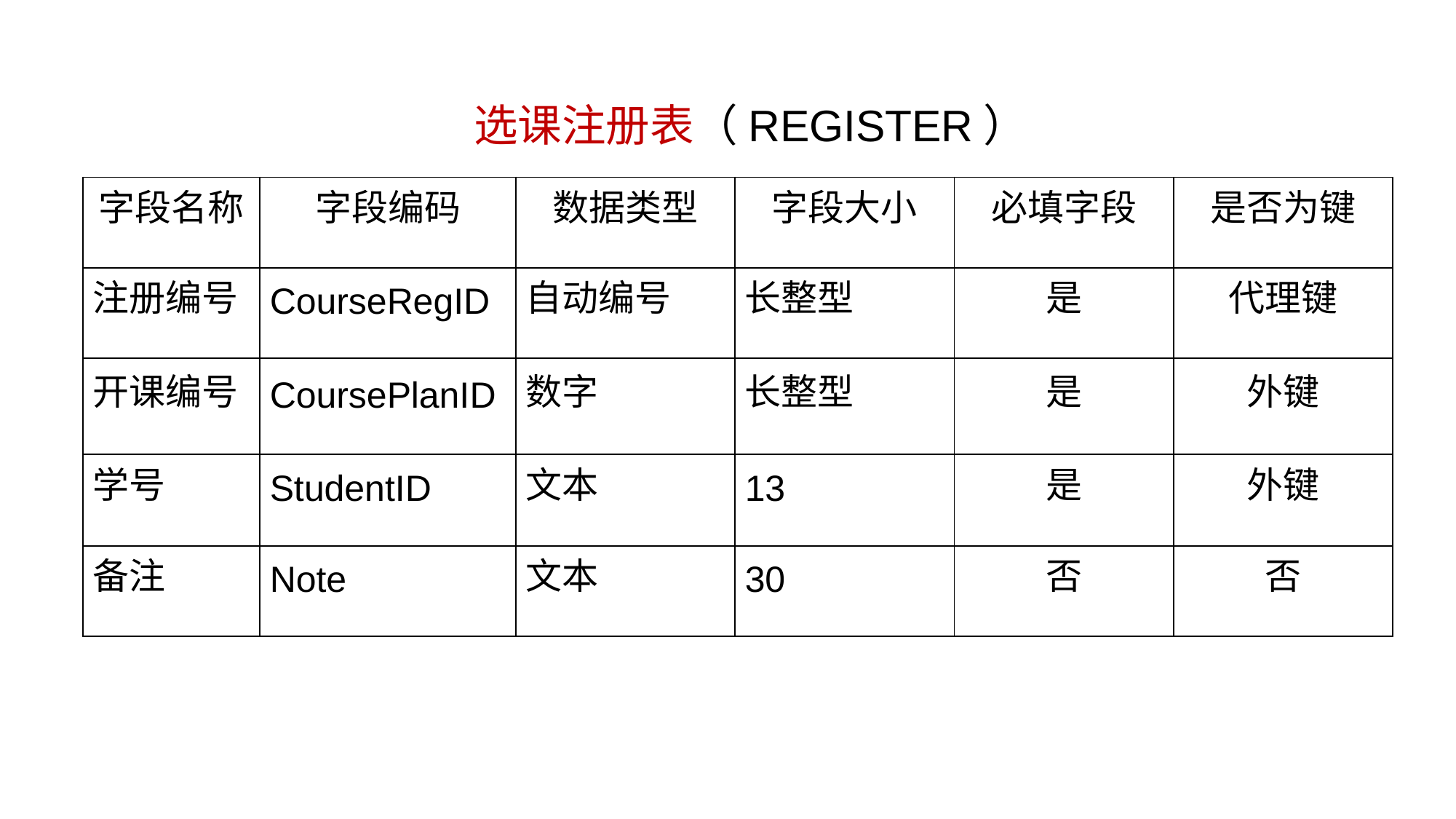

选课注册表（REGISTER）
| 字段名称 | 字段编码 | 数据类型 | 字段大小 | 必填字段 | 是否为键 |
| --- | --- | --- | --- | --- | --- |
| 注册编号 | CourseRegID | 自动编号 | 长整型 | 是 | 代理键 |
| 开课编号 | CoursePlanID | 数字 | 长整型 | 是 | 外键 |
| 学号 | StudentID | 文本 | 13 | 是 | 外键 |
| 备注 | Note | 文本 | 30 | 否 | 否 |